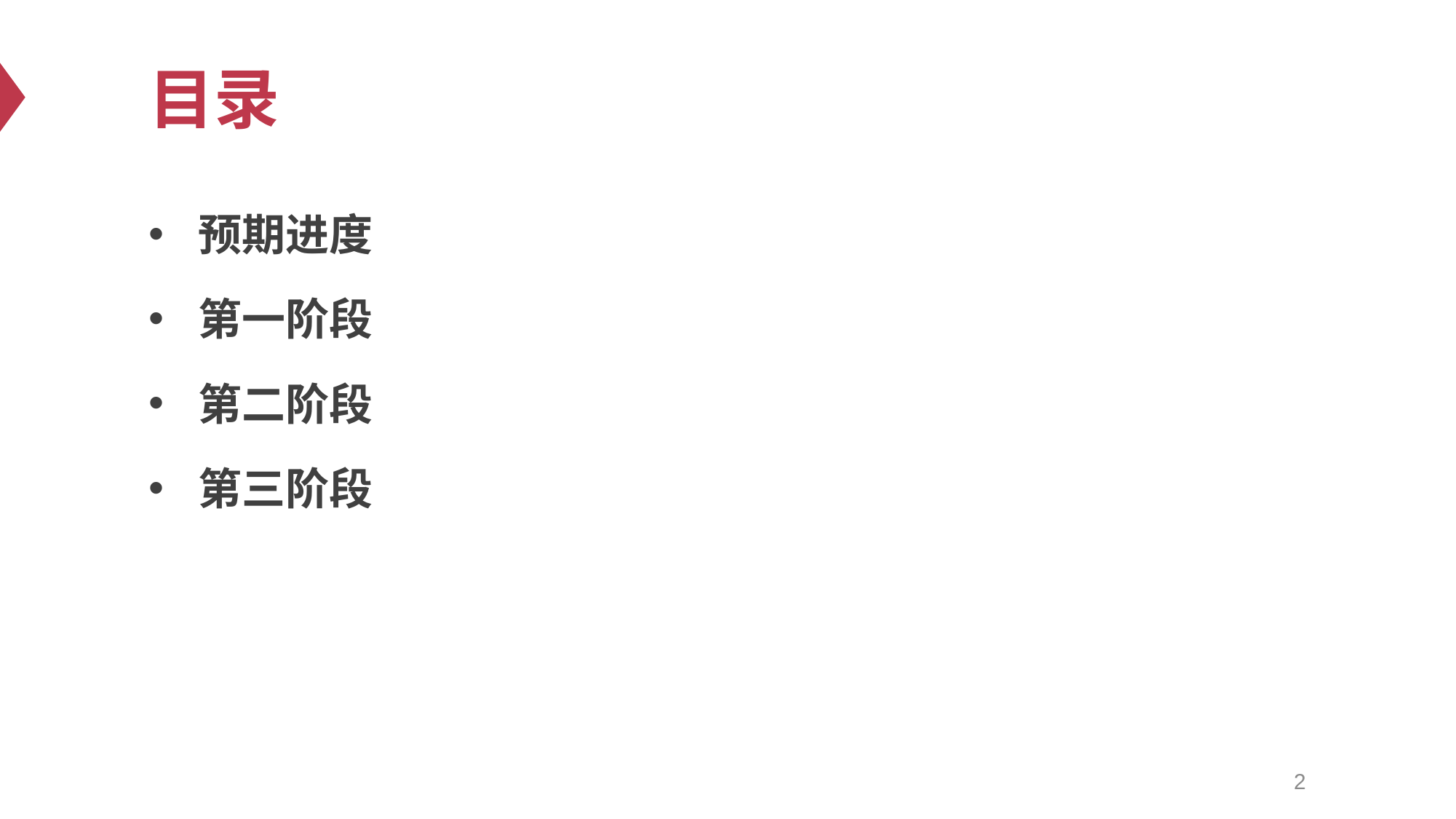

# 目录
预期进度
第一阶段
第二阶段
第三阶段
2